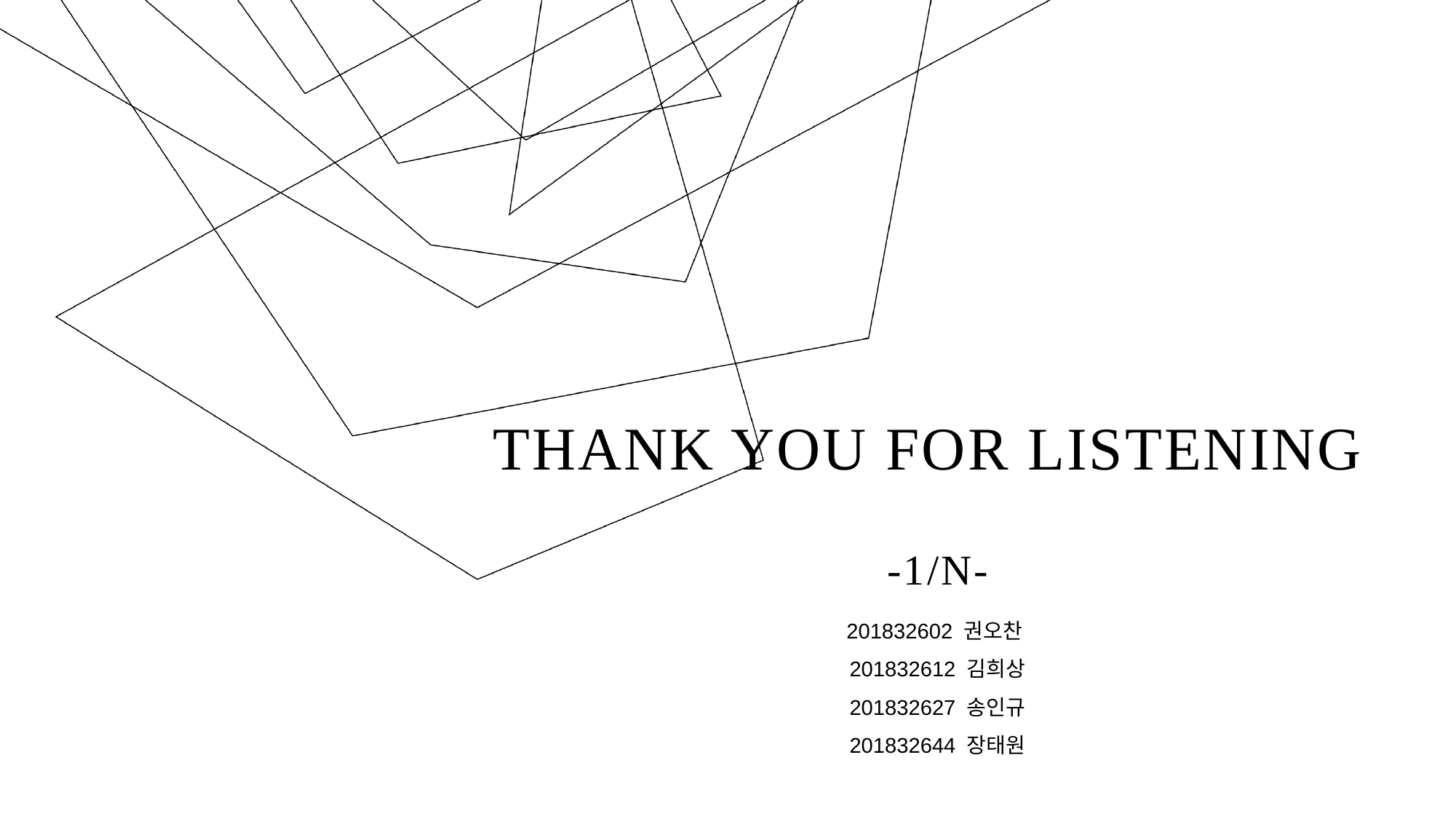

# Thank you for listening -1/n-
201832602 권오찬
201832612 김희상
201832627 송인규
201832644 장태원